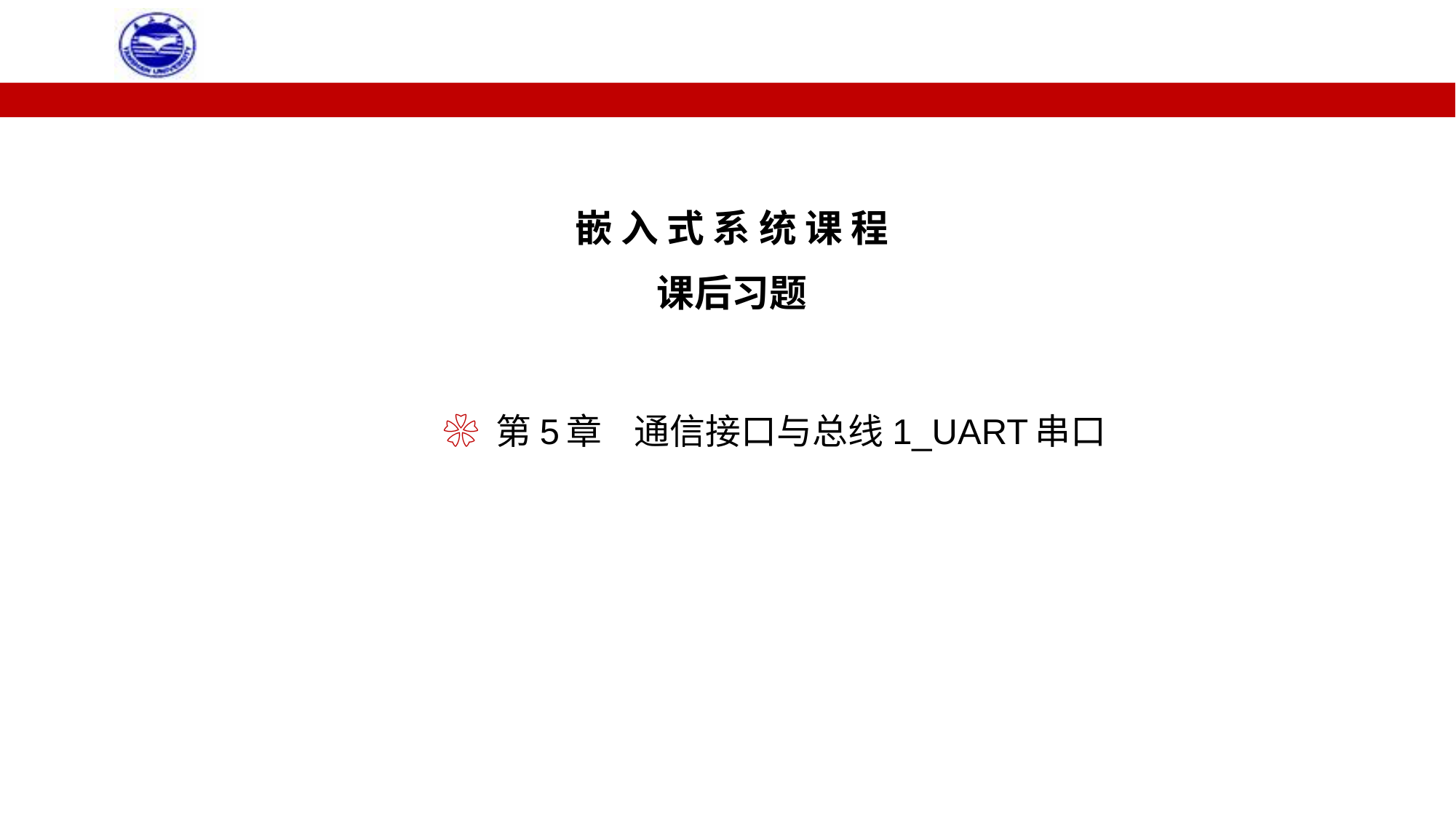

嵌 入 式 系 统 课 程
课后习题
❀ 第5章    通信接口与总线1_UART串口